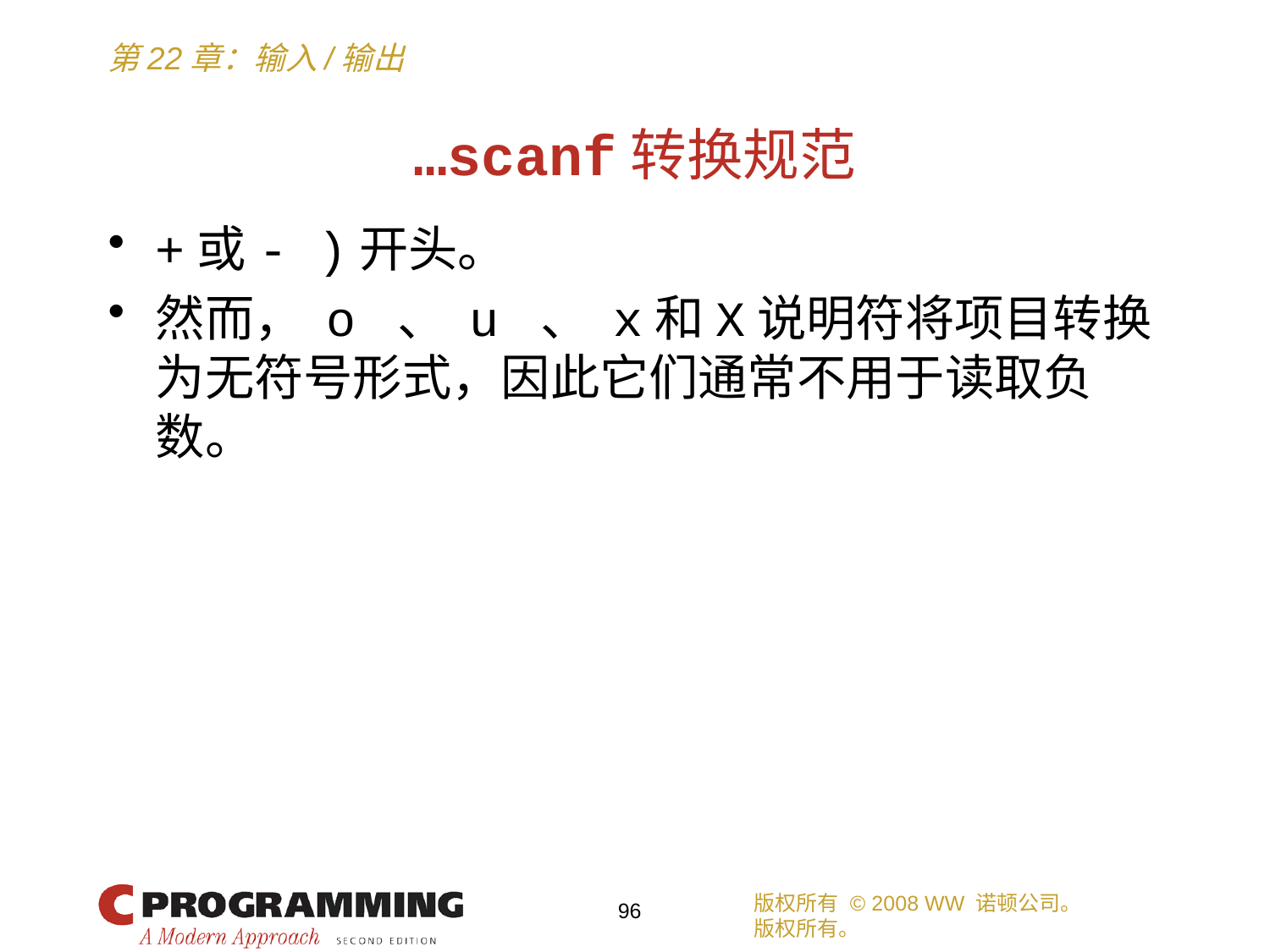

# …scanf转换规范
+或- )开头。
然而， o 、 u 、 x和X说明符将项目转换为无符号形式，因此它们通常不用于读取负数。
版权所有 © 2008 WW 诺顿公司。
版权所有。
96